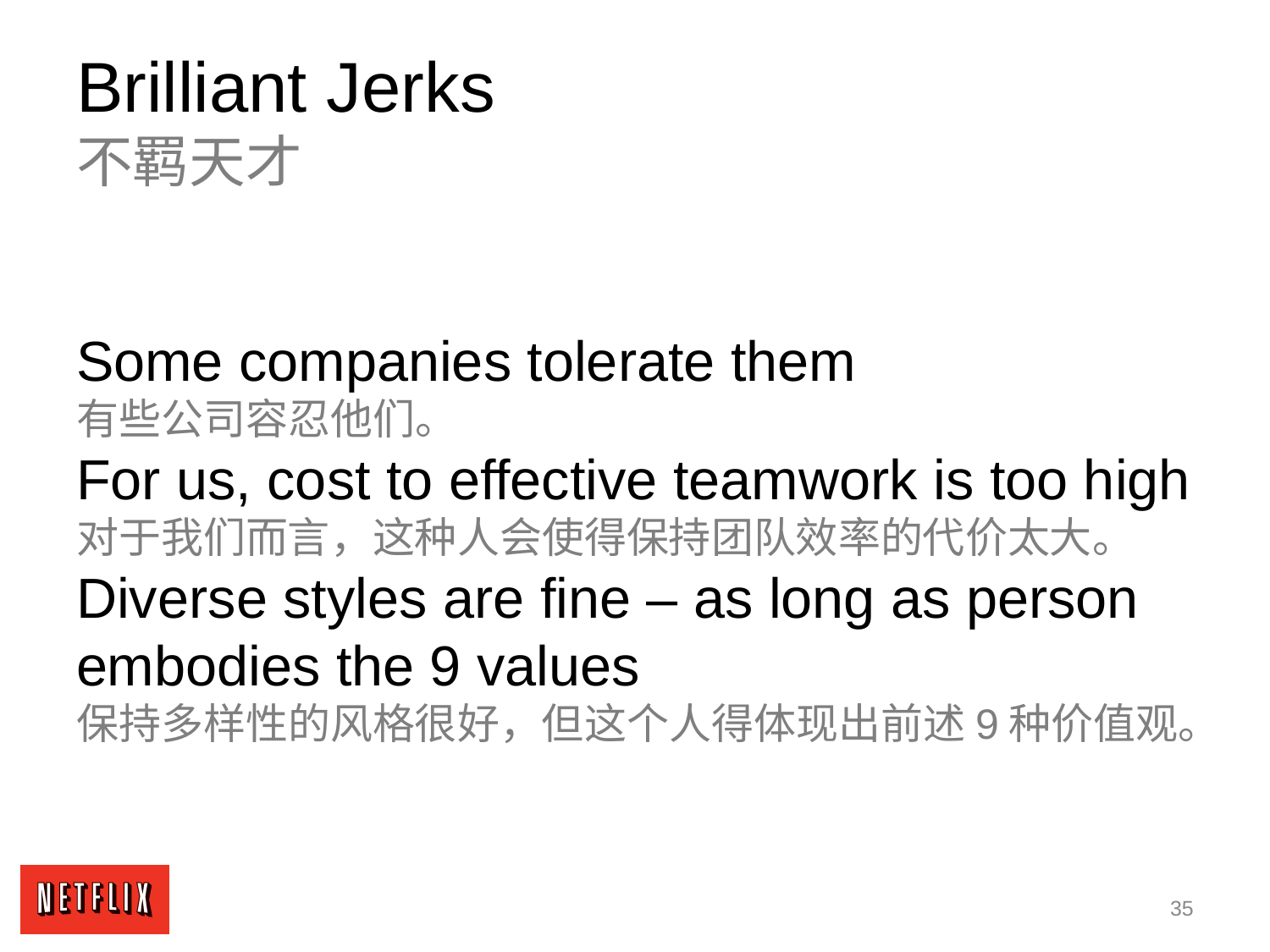

Brilliant Jerks
不羁天才
Some companies tolerate them
有些公司容忍他们。
For us, cost to effective teamwork is too high
对于我们而言，这种人会使得保持团队效率的代价太大。
Diverse styles are fine – as long as person embodies the 9 values
保持多样性的风格很好，但这个人得体现出前述9种价值观。
35